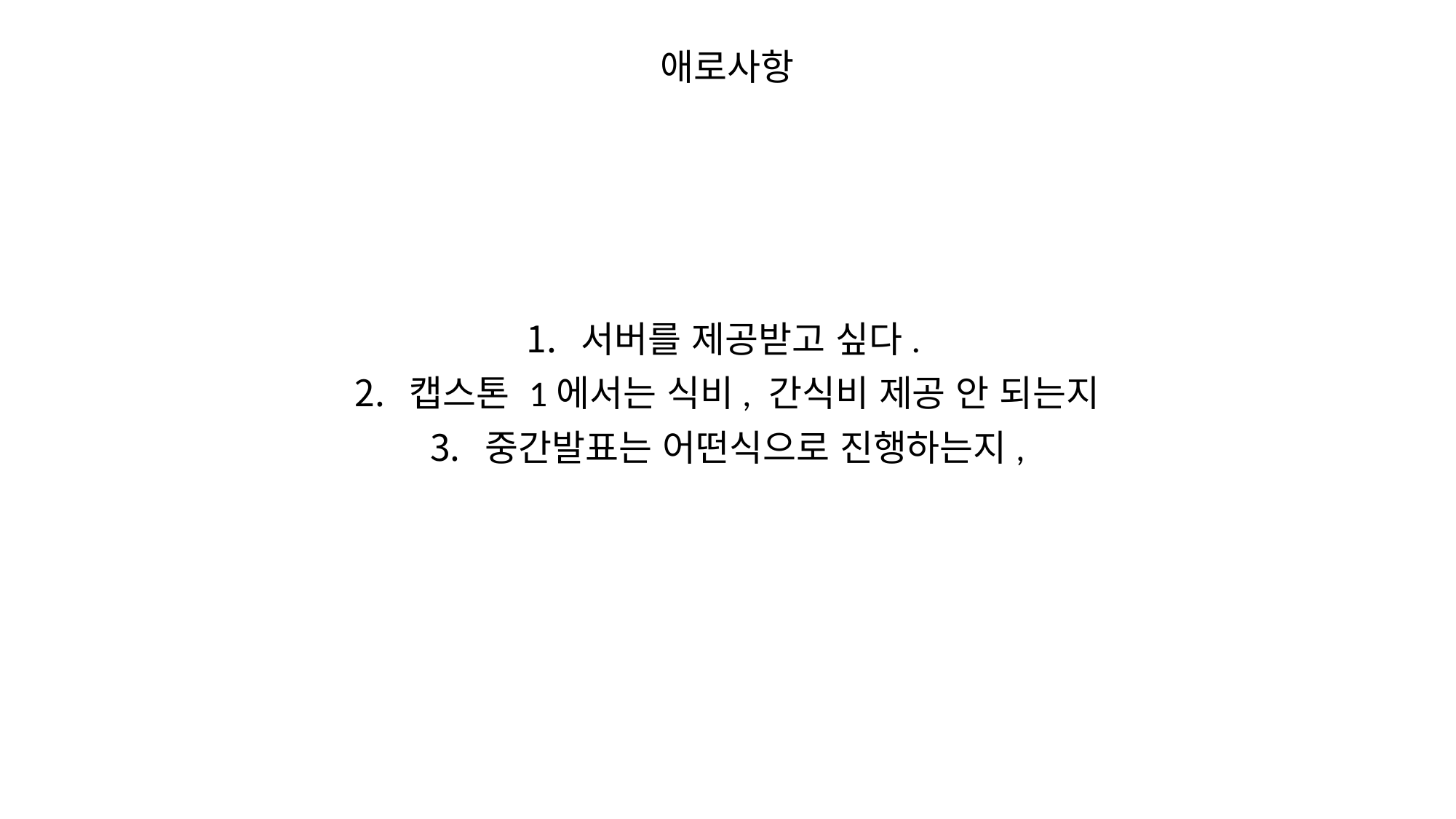

애로사항

서버를 제공받고 싶다.
캡스톤 1에서는 식비, 간식비 제공 안 되는지
중간발표는 어떤식으로 진행하는지,